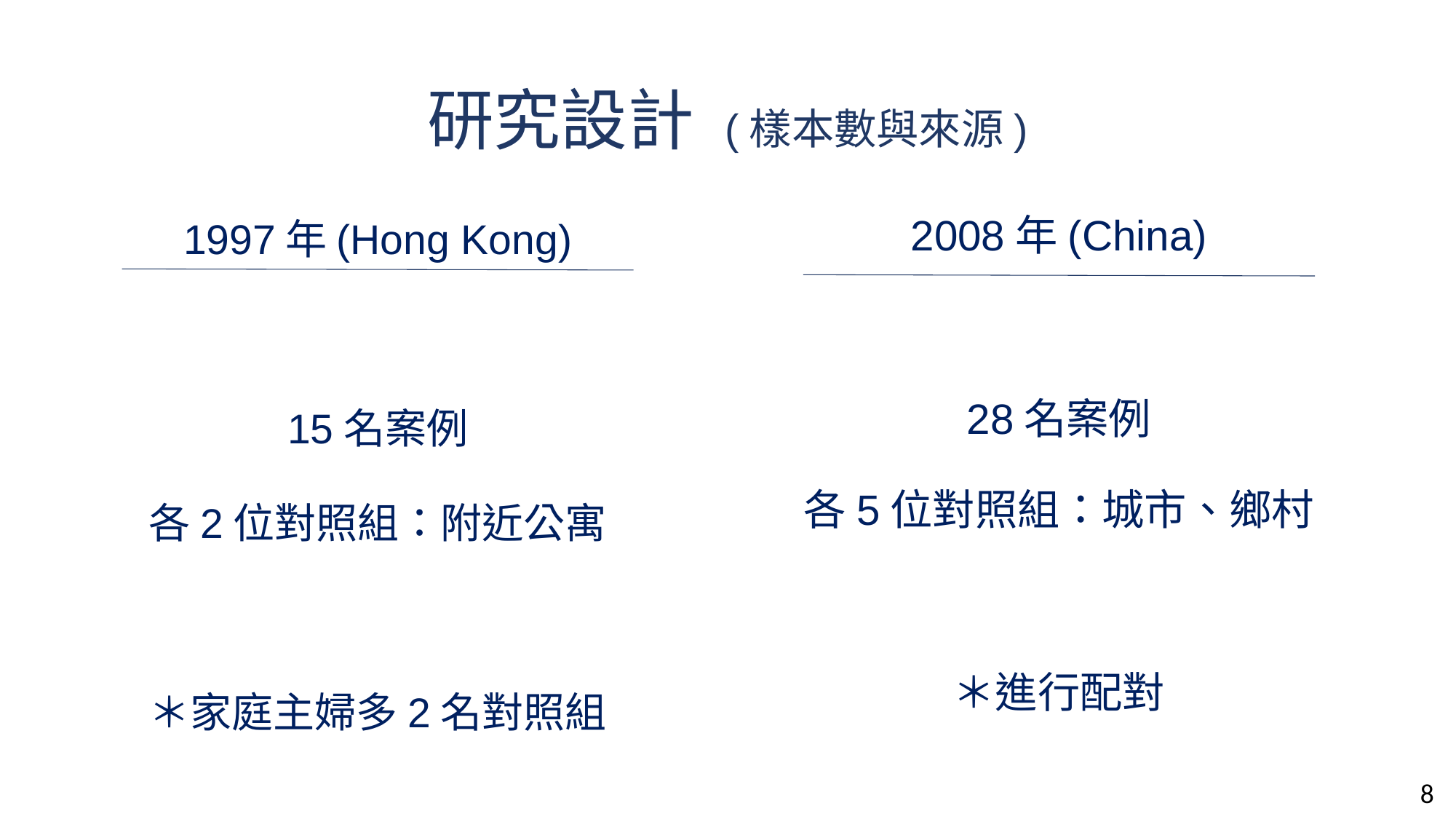

# 研究設計 (樣本數與來源)
1997年(Hong Kong)

15名案例
各2位對照組：附近公寓

＊家庭主婦多2名對照組

2008年(China)

28名案例
各5位對照組：城市、鄉村

＊進行配對
8